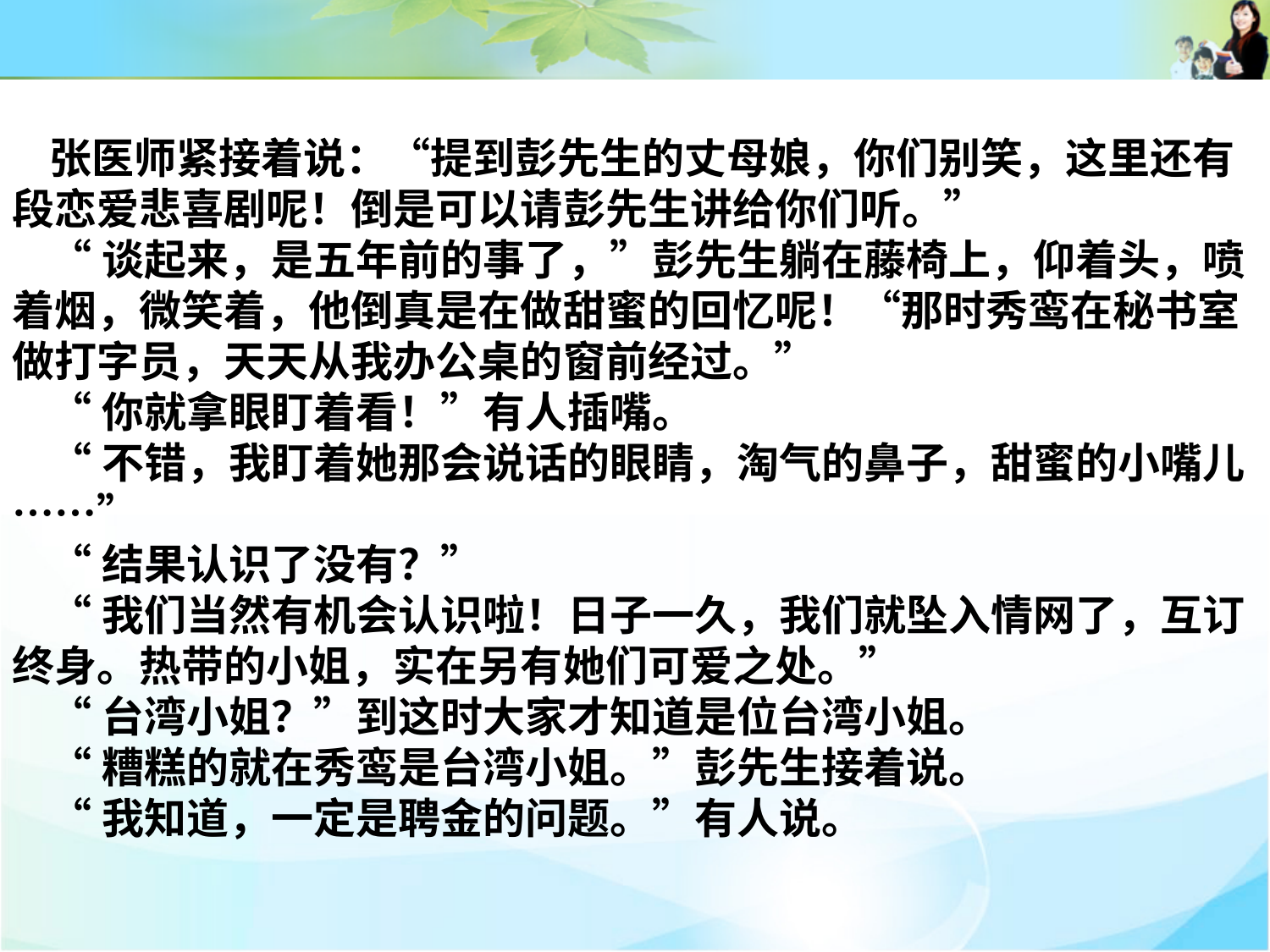

张医师紧接着说：“提到彭先生的丈母娘，你们别笑，这里还有段恋爱悲喜剧呢！倒是可以请彭先生讲给你们听。”
“谈起来，是五年前的事了，”彭先生躺在藤椅上，仰着头，喷着烟，微笑着，他倒真是在做甜蜜的回忆呢！“那时秀鸾在秘书室做打字员，天天从我办公桌的窗前经过。”
“你就拿眼盯着看！”有人插嘴。
“不错，我盯着她那会说话的眼睛，淘气的鼻子，甜蜜的小嘴儿……”
“结果认识了没有？”
“我们当然有机会认识啦！日子一久，我们就坠入情网了，互订终身。热带的小姐，实在另有她们可爱之处。”
“台湾小姐？”到这时大家才知道是位台湾小姐。
“糟糕的就在秀鸾是台湾小姐。”彭先生接着说。
“我知道，一定是聘金的问题。”有人说。